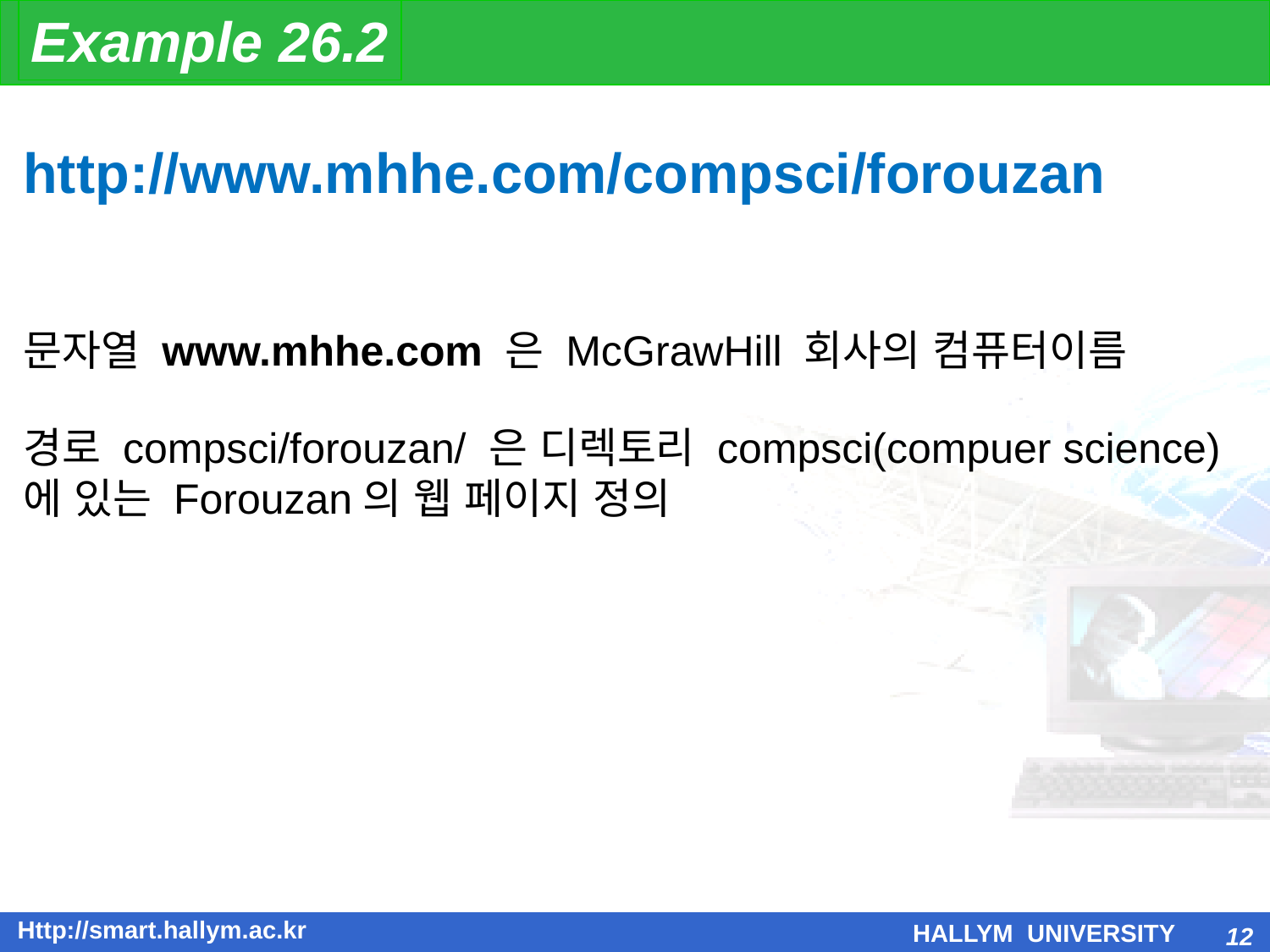

Example 26.2
http://www.mhhe.com/compsci/forouzan

문자열 www.mhhe.com 은 McGrawHill 회사의 컴퓨터이름

경로 compsci/forouzan/ 은 디렉토리 compsci(compuer science)에 있는 Forouzan의 웹 페이지 정의

12